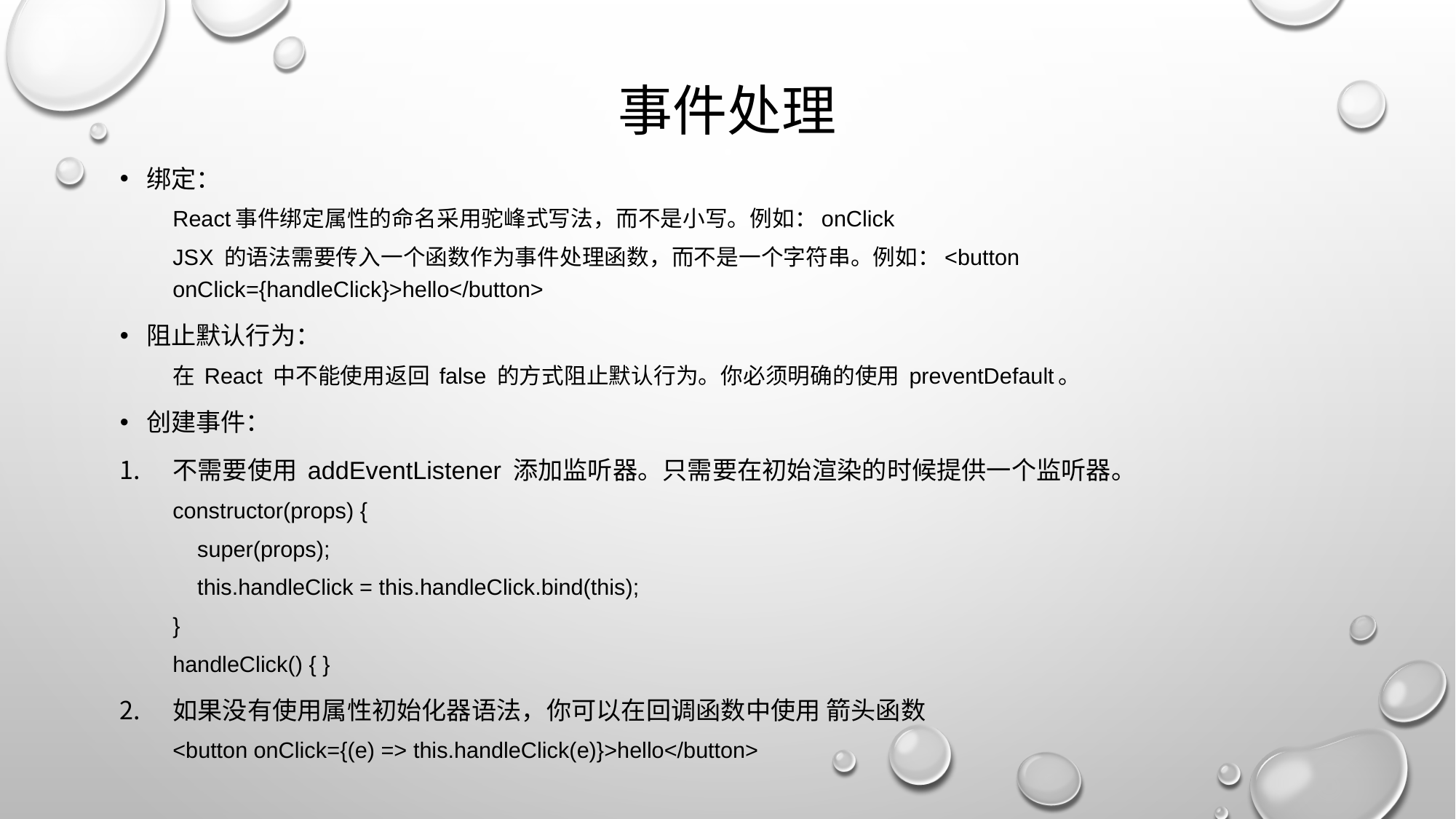

# 事件处理
绑定：
React事件绑定属性的命名采用驼峰式写法，而不是小写。例如：onClick
JSX 的语法需要传入一个函数作为事件处理函数，而不是一个字符串。例如：<button onClick={handleClick}>hello</button>
阻止默认行为：
在 React 中不能使用返回 false 的方式阻止默认行为。你必须明确的使用 preventDefault。
创建事件：
不需要使用 addEventListener 添加监听器。只需要在初始渲染的时候提供一个监听器。
constructor(props) {
    super(props);
    this.handleClick = this.handleClick.bind(this);
}
handleClick() { }
如果没有使用属性初始化器语法，你可以在回调函数中使用 箭头函数
<button onClick={(e) => this.handleClick(e)}>hello</button>